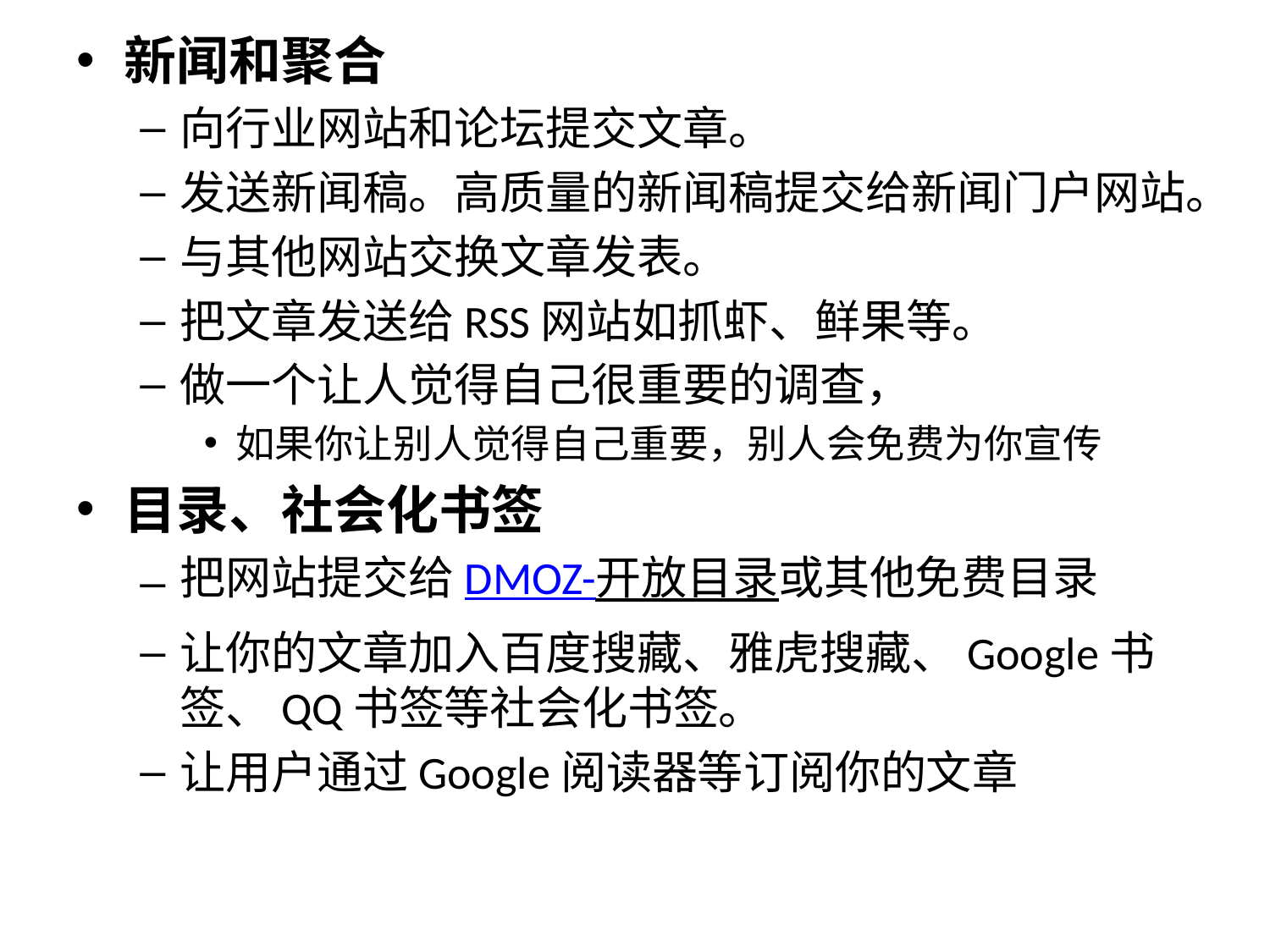

新闻和聚合
向行业网站和论坛提交文章。
发送新闻稿。高质量的新闻稿提交给新闻门户网站。
与其他网站交换文章发表。
把文章发送给RSS网站如抓虾、鲜果等。
做一个让人觉得自己很重要的调查，
如果你让别人觉得自己重要，别人会免费为你宣传
目录、社会化书签
把网站提交给DMOZ-开放目录或其他免费目录
让你的文章加入百度搜藏、雅虎搜藏、Google书签、QQ书签等社会化书签。
让用户通过Google阅读器等订阅你的文章

#